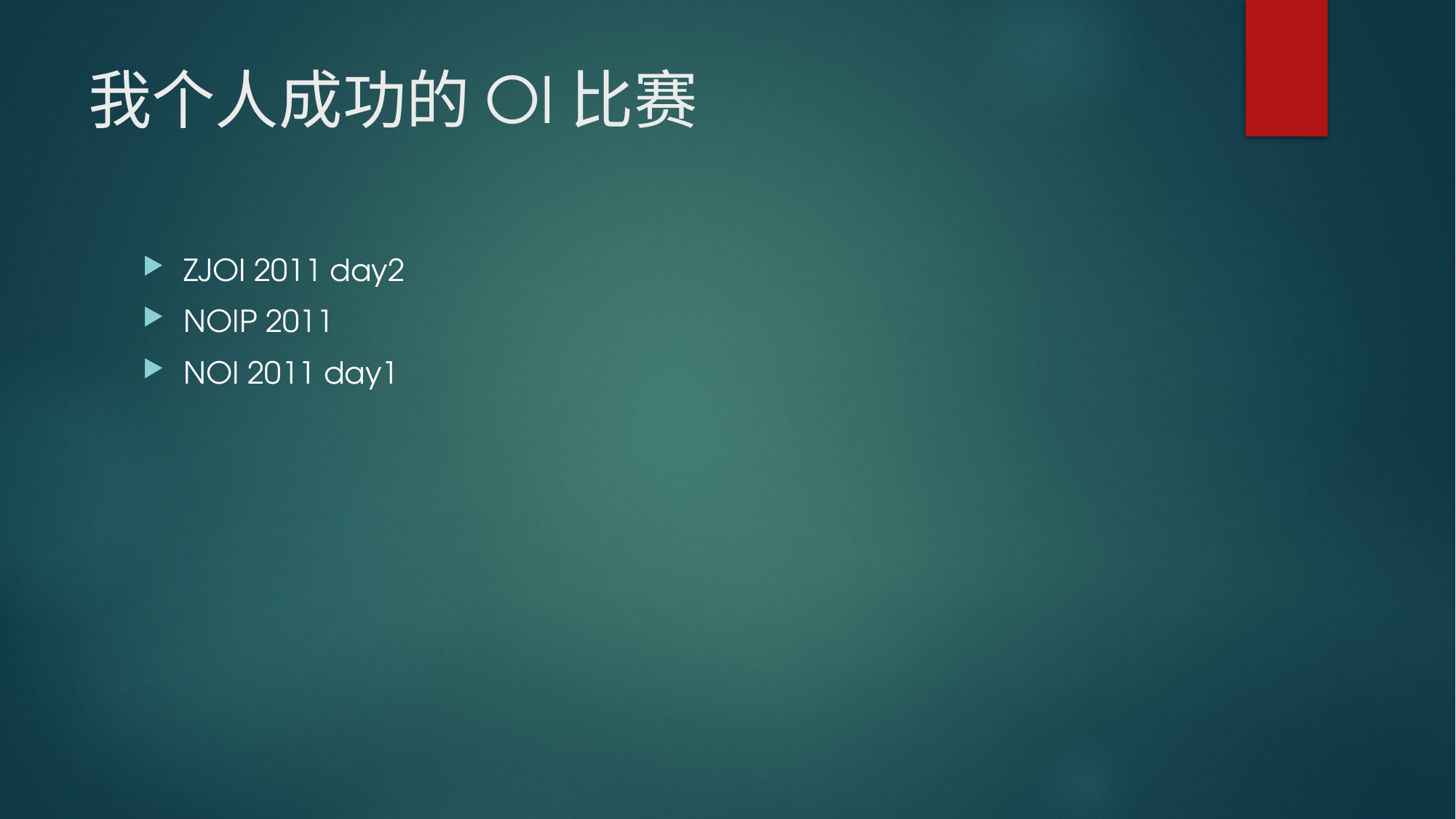

# 我个人成功的OI比赛
ZJOI 2011 day2
NOIP 2011
NOI 2011 day1